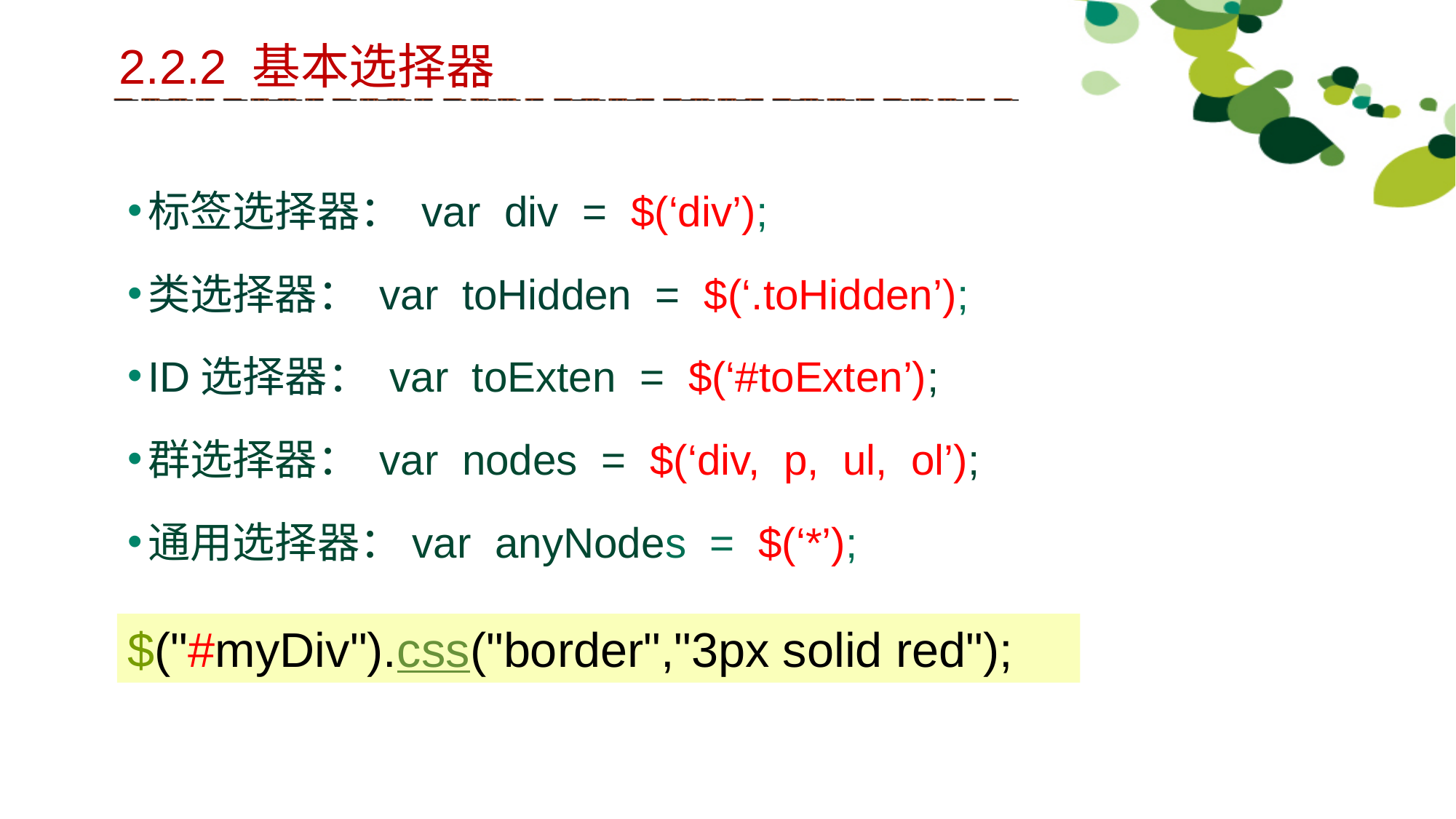

2.2.2 基本选择器
标签选择器： var  div  =  $(‘div’);
类选择器： var  toHidden  =  $(‘.toHidden’);
ID选择器： var  toExten  =  $(‘#toExten’);
群选择器： var  nodes  =  $(‘div,  p,  ul,  ol’);
通用选择器：var  anyNodes  =  $(‘*’);

$("#myDiv").css("border","3px solid red");